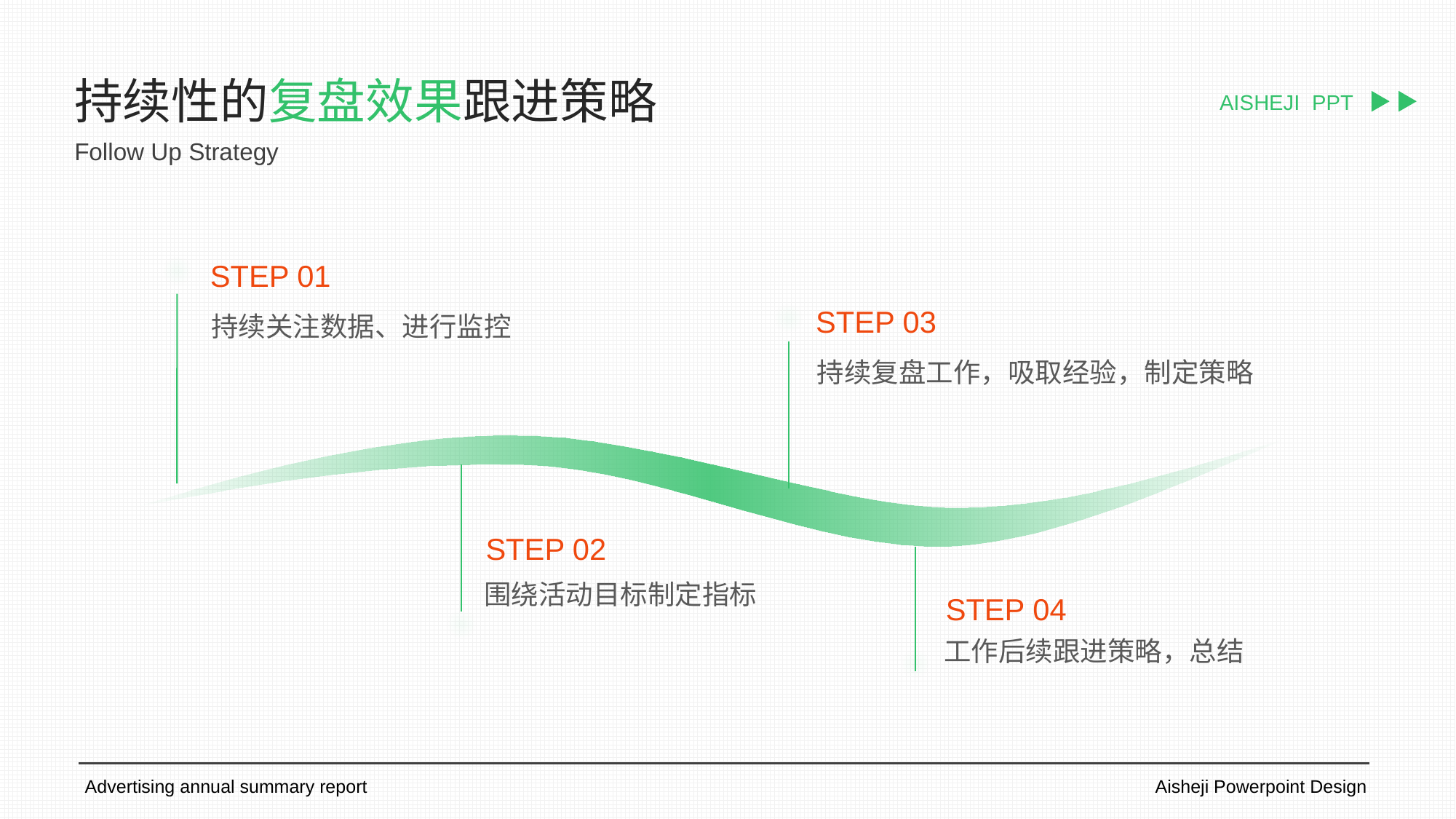

持续性的复盘效果跟进策略
AISHEJI  PPT

Follow Up Strategy
STEP 01

STEP 03

持续关注数据、进行监控
持续复盘工作，吸取经验，制定策略

STEP 02
围绕活动目标制定指标

STEP 04

工作后续跟进策略，总结

Advertising annual summary report
Aisheji Powerpoint Design